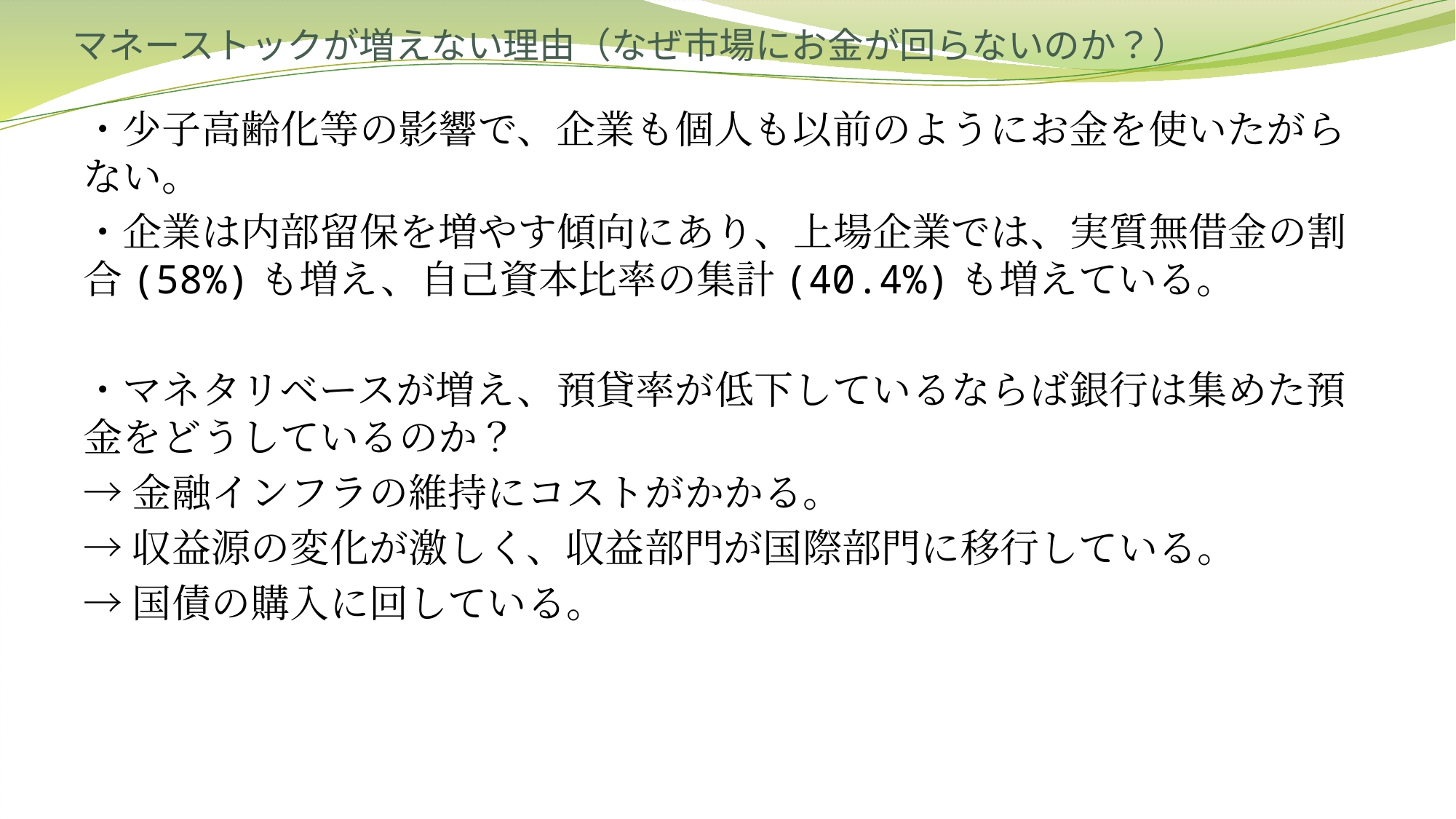

# マネーストックが増えない理由（なぜ市場にお金が回らないのか？）
・少子高齢化等の影響で、企業も個人も以前のようにお金を使いたがらない。
・企業は内部留保を増やす傾向にあり、上場企業では、実質無借金の割合(58%)も増え、自己資本比率の集計(40.4%)も増えている。

・マネタリベースが増え、預貸率が低下しているならば銀行は集めた預金をどうしているのか？
→金融インフラの維持にコストがかかる。
→収益源の変化が激しく、収益部門が国際部門に移行している。
→国債の購入に回している。